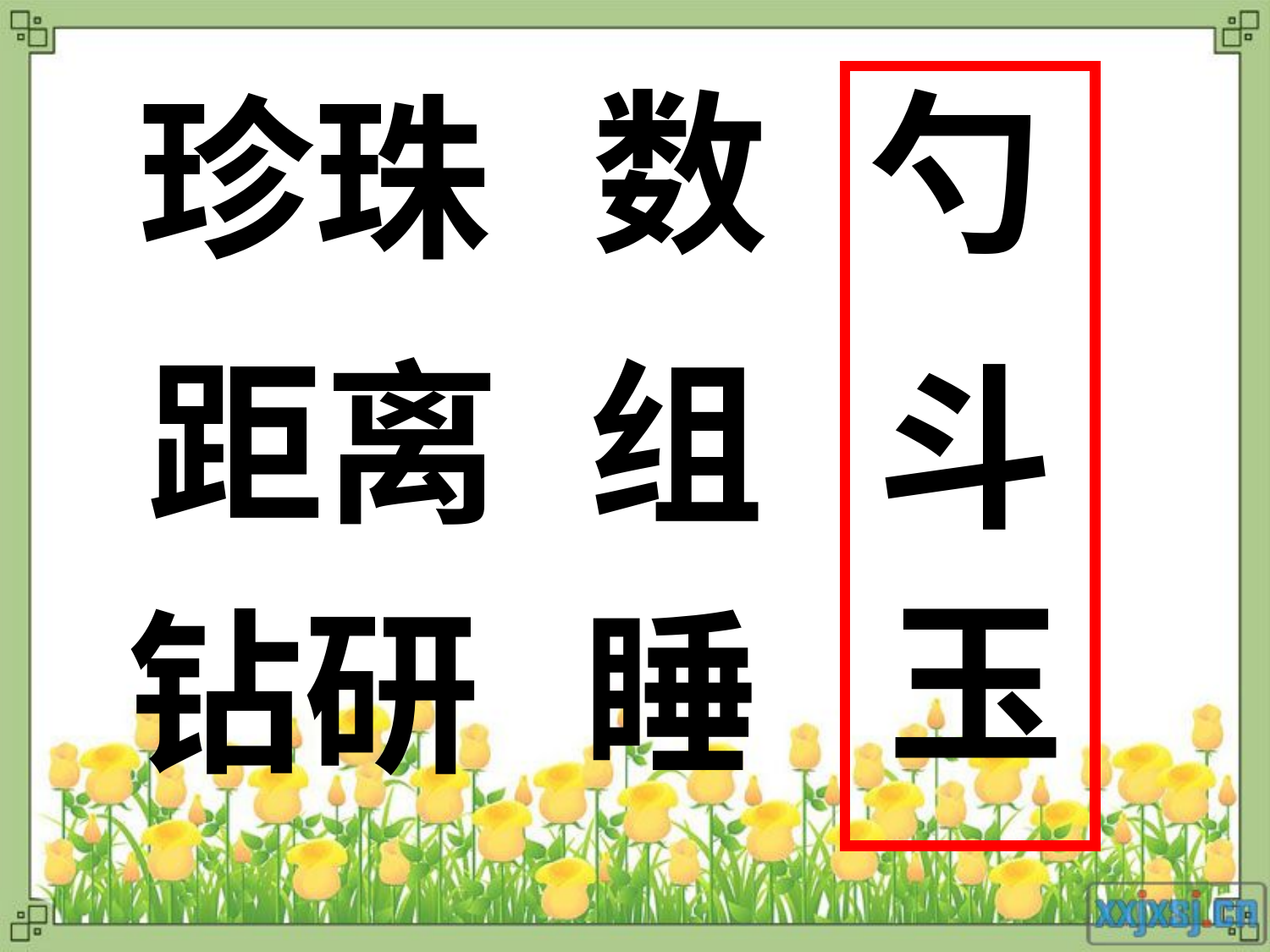

数
勺
珍珠

距离
组
斗
玉
钻研
睡